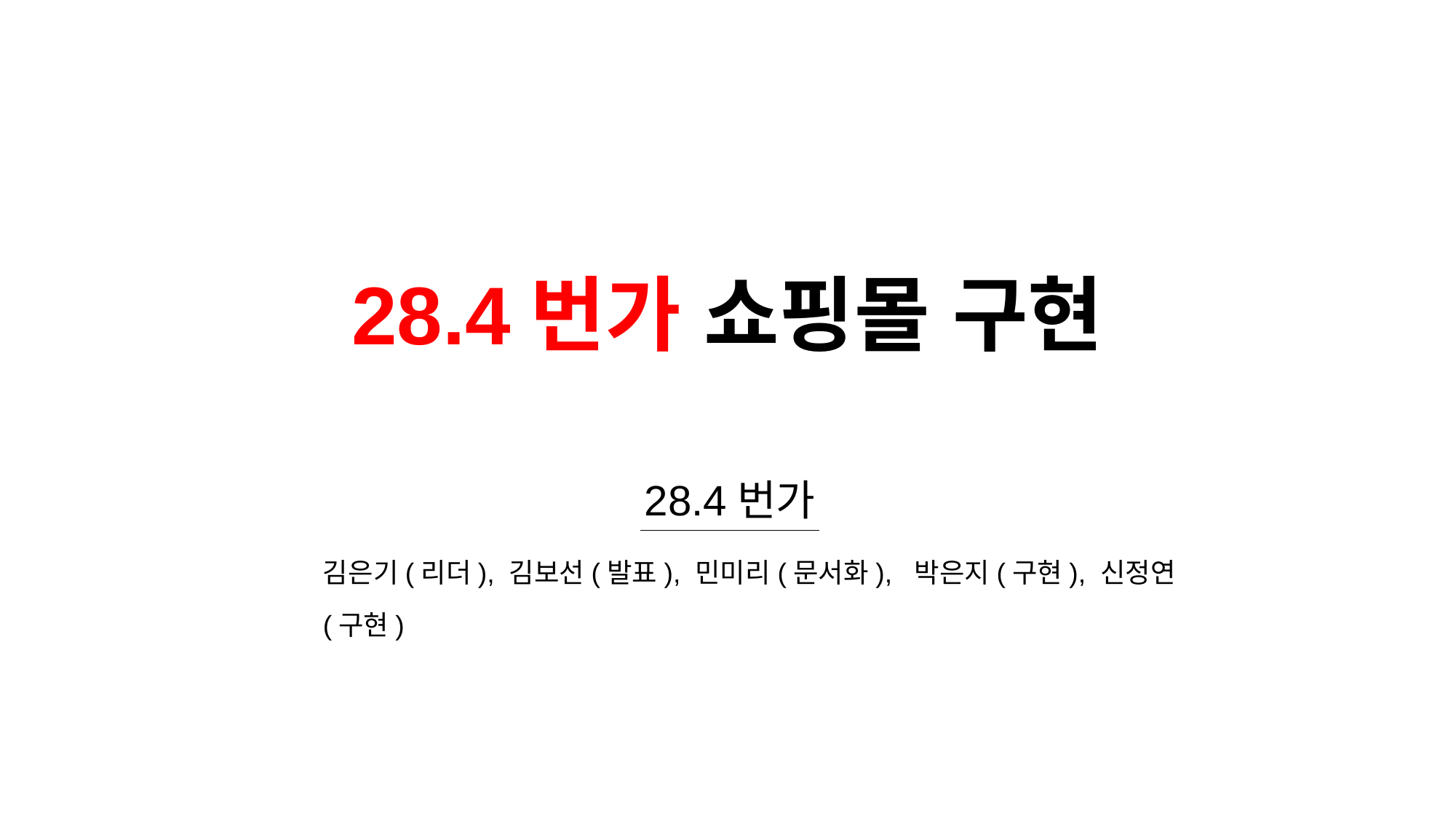

28.4번가 쇼핑몰 구현
28.4번가
김은기(리더), 김보선(발표), 민미리(문서화),  박은지(구현), 신정연(구현)